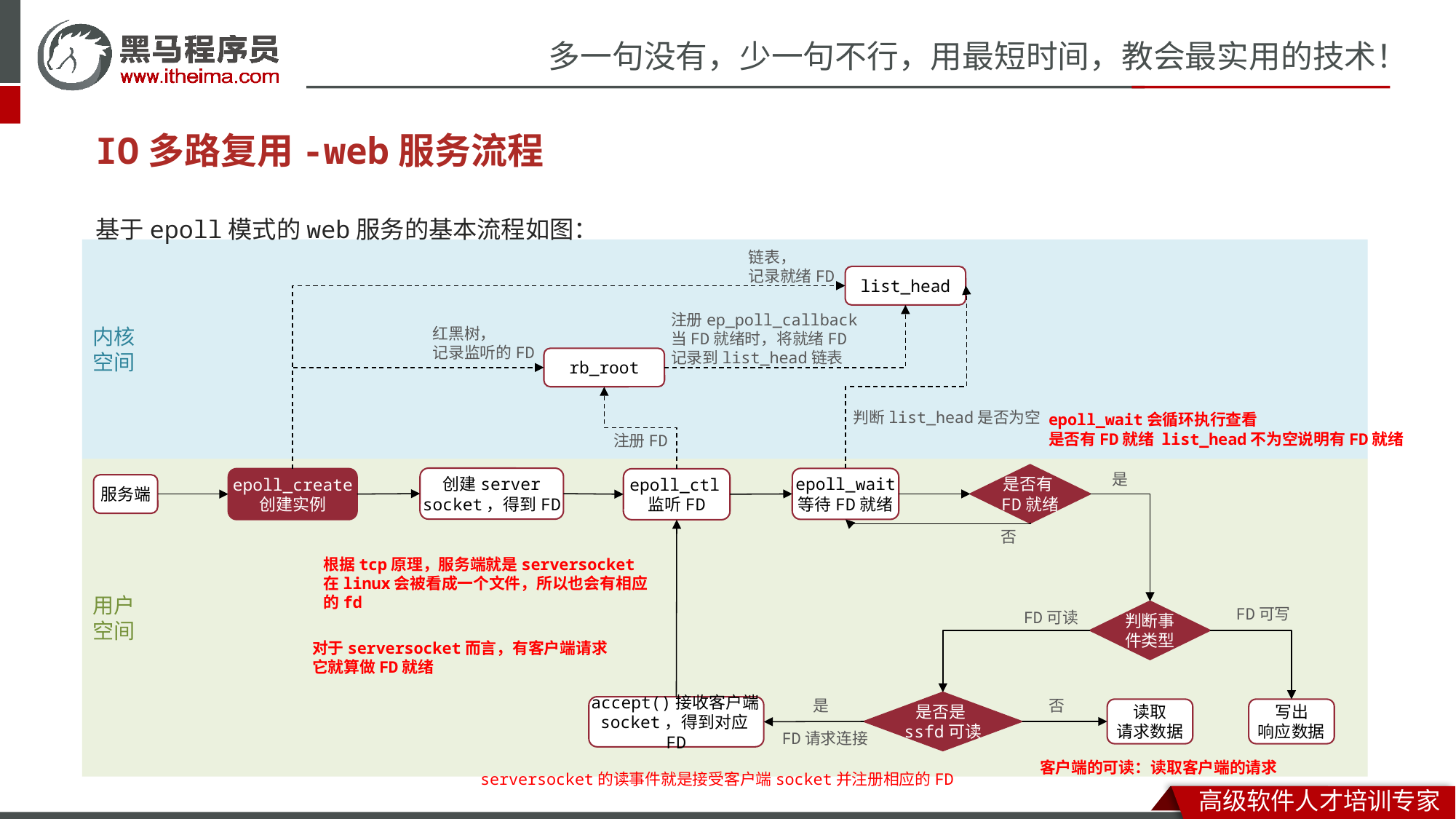

# IO多路复用-web服务流程
基于epoll模式的web服务的基本流程如图：
内核
空间
链表，
记录就绪FD
list_head
注册ep_poll_callback
当FD就绪时，将就绪FD
记录到list_head链表
红黑树，
记录监听的FD
rb_root
判断list_head是否为空
epoll_wait会循环执行查看
是否有FD就绪 list_head不为空说明有FD就绪
注册FD
用户
空间
是
是否有FD就绪
创建server socket，得到FD
epoll_wait
等待FD就绪
epoll_create
创建实例
epoll_ctl监听FD
服务端
否
根据tcp原理，服务端就是serversocket
在linux会被看成一个文件，所以也会有相应的fd
FD可写
判断事件类型
FD可读
对于serversocket而言，有客户端请求
它就算做FD就绪
是
否
是否是ssfd可读
accept()接收客户端socket，得到对应FD
写出
响应数据
读取
请求数据
FD请求连接
客户端的可读：读取客户端的请求
serversocket的读事件就是接受客户端socket并注册相应的FD